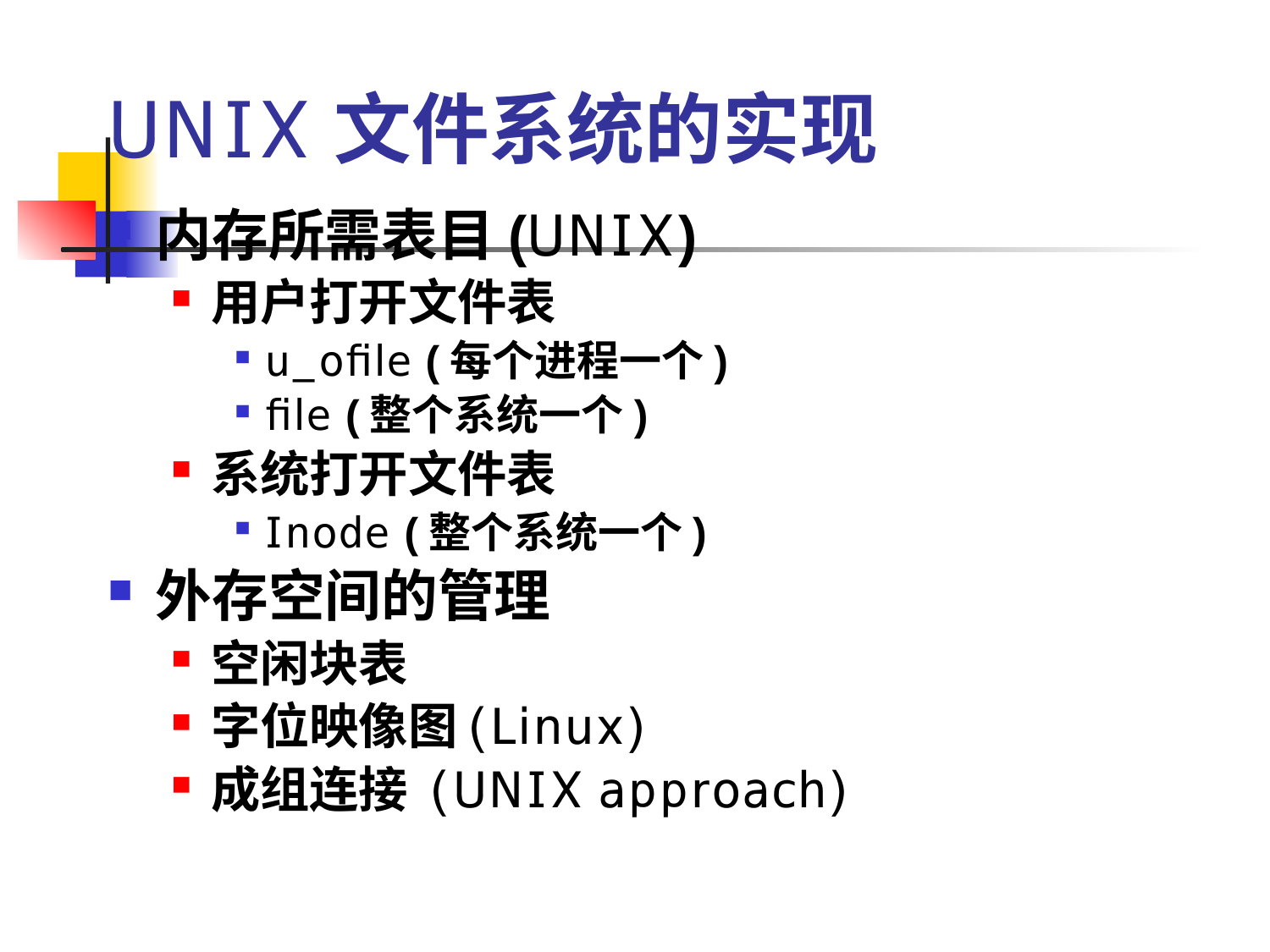

UNIX文件系统的实现
内存所需表目(UNIX)
用户打开文件表
u_ofile (每个进程一个)
file (整个系统一个)
系统打开文件表
Inode (整个系统一个)
外存空间的管理
空闲块表
字位映像图(Linux)
成组连接 (UNIX approach)